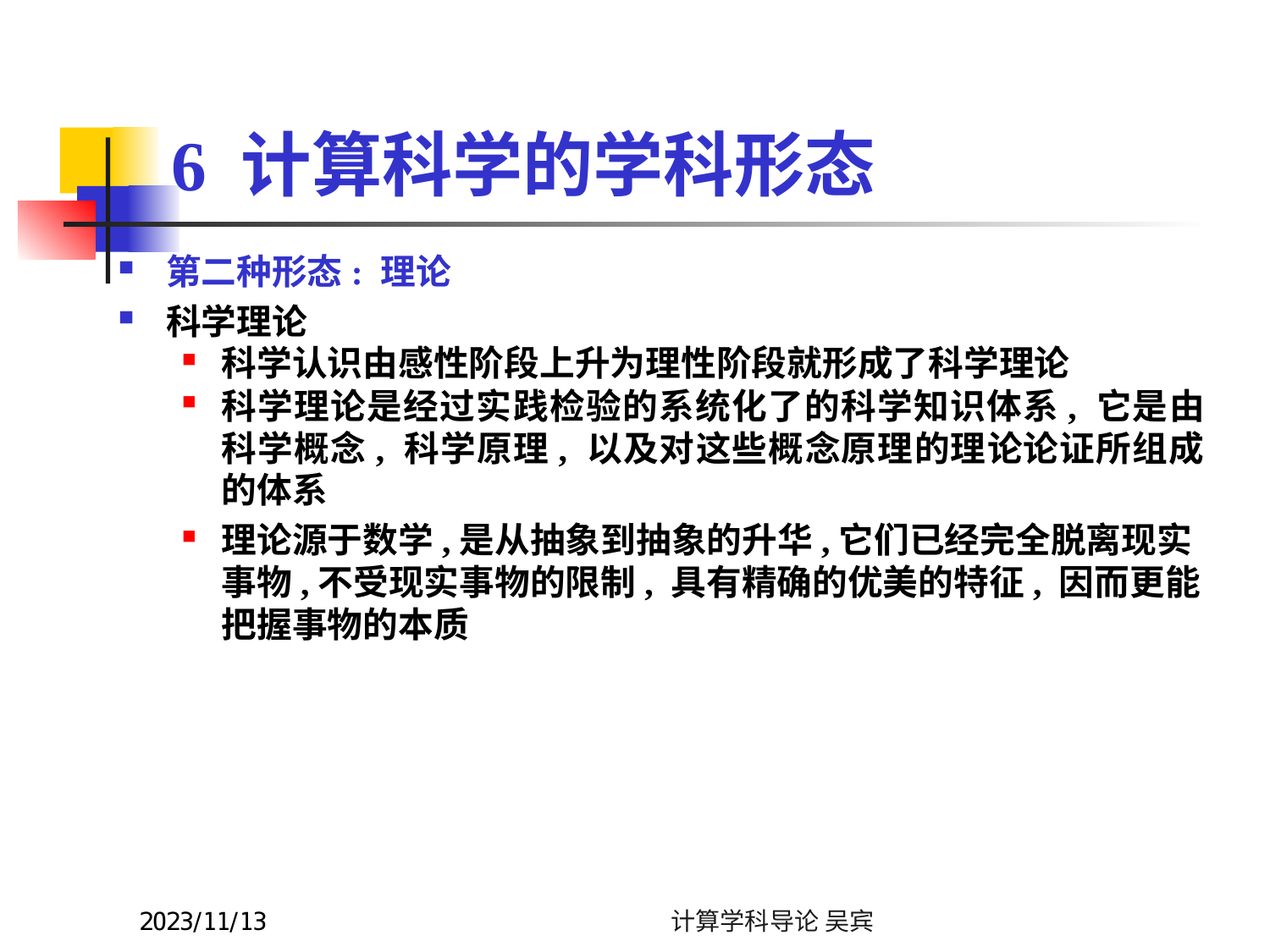

# 6 计算科学的学科形态
第二种形态: 理论
科学理论
科学认识由感性阶段上升为理性阶段就形成了科学理论
科学理论是经过实践检验的系统化了的科学知识体系, 它是由科学概念, 科学原理, 以及对这些概念原理的理论论证所组成的体系
理论源于数学,是从抽象到抽象的升华,它们已经完全脱离现实事物,不受现实事物的限制, 具有精确的优美的特征, 因而更能把握事物的本质

2023/11/13
计算学科导论 吴宾